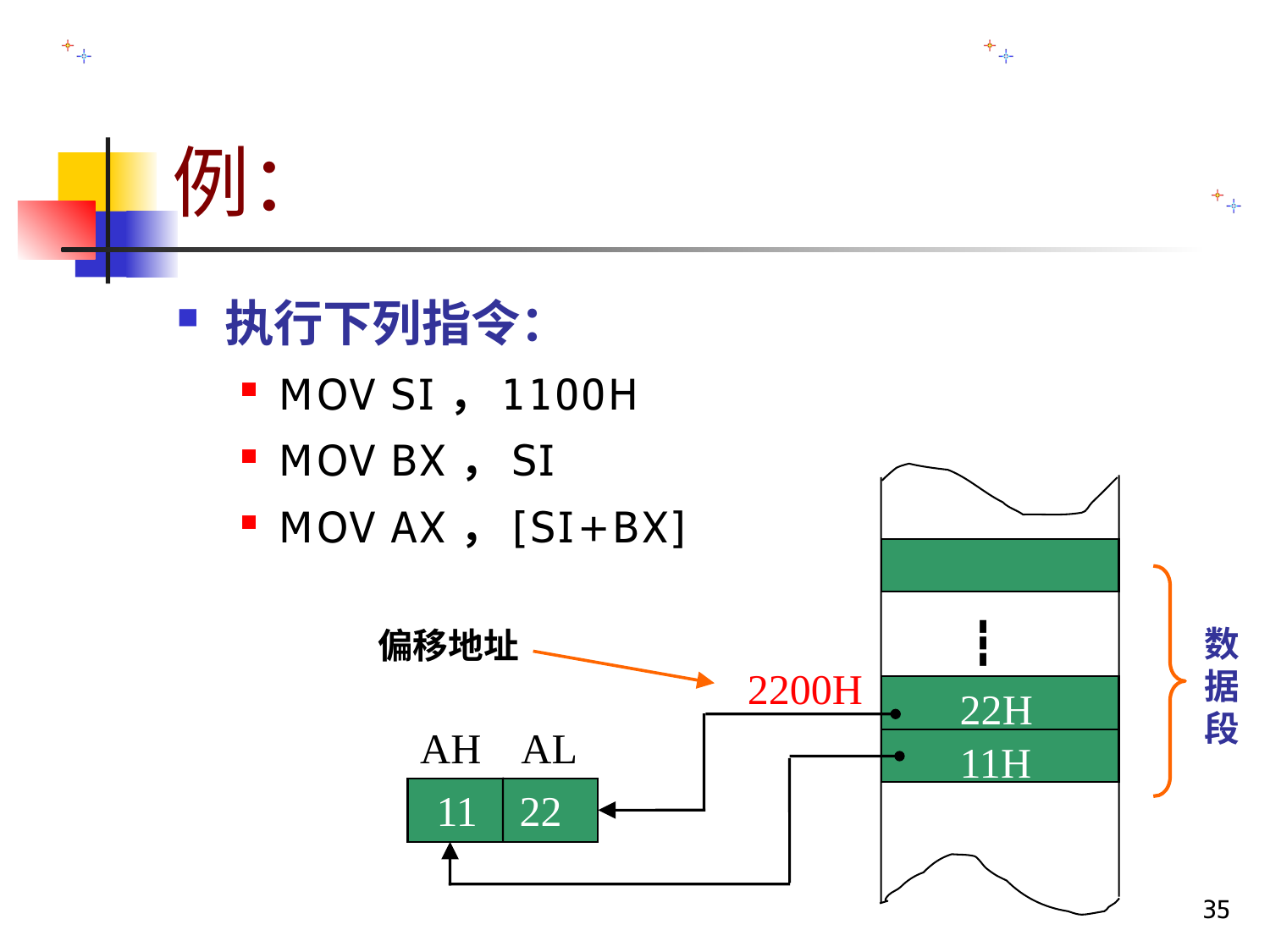

# 例：
执行下列指令：
MOV SI，1100H
MOV BX，SI
MOV AX，[SI+BX]

┇
数据段
偏移地址

2200H

22H

AH    AL

11H

  11    22

35